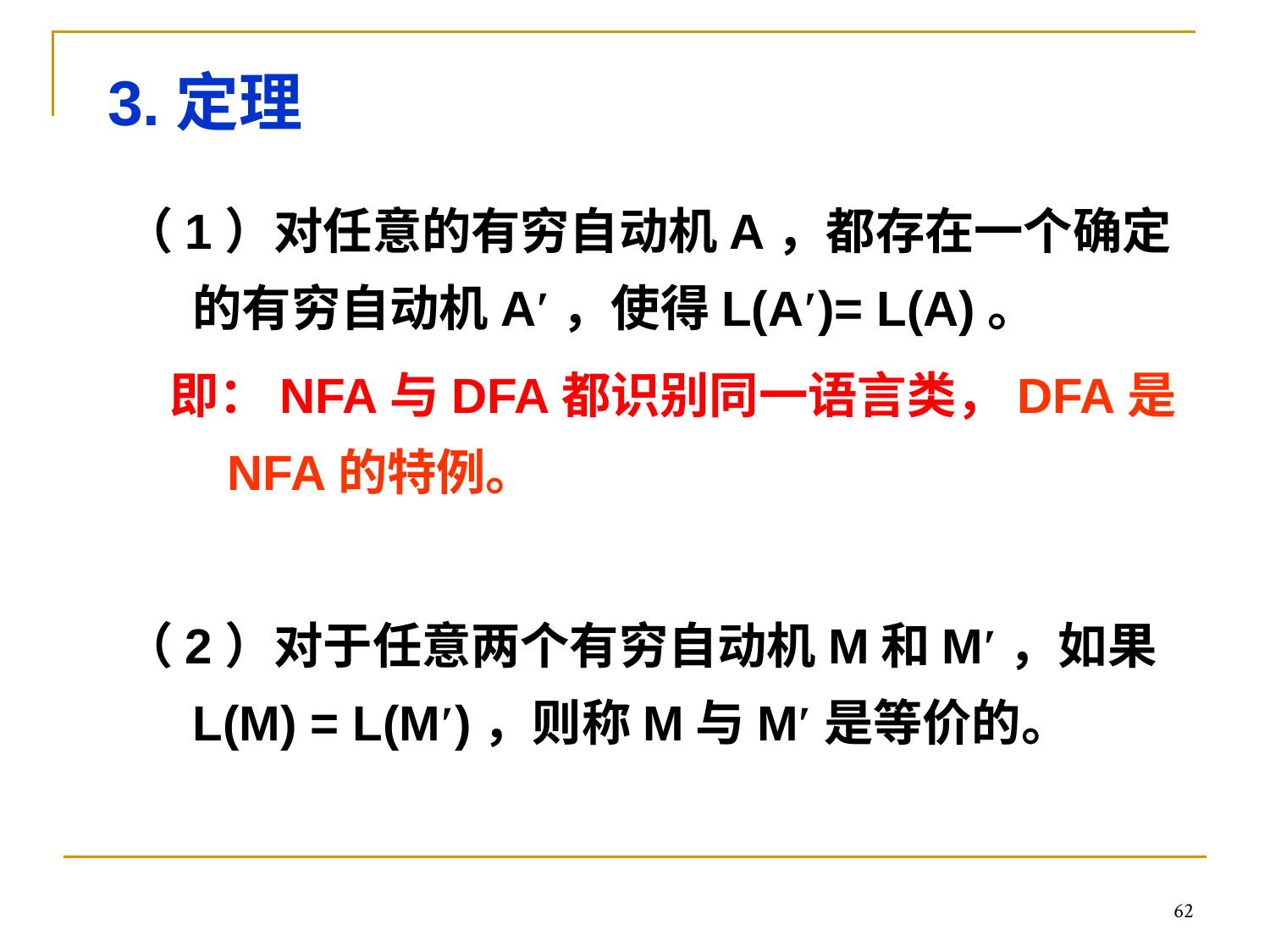

# 3.定理
（1）对任意的有穷自动机A，都存在一个确定的有穷自动机A′，使得L(A′)= L(A)。
即：NFA与DFA都识别同一语言类，DFA是NFA的特例。

（2）对于任意两个有穷自动机M和M′，如果L(M) = L(M′)，则称M与M′是等价的。
62